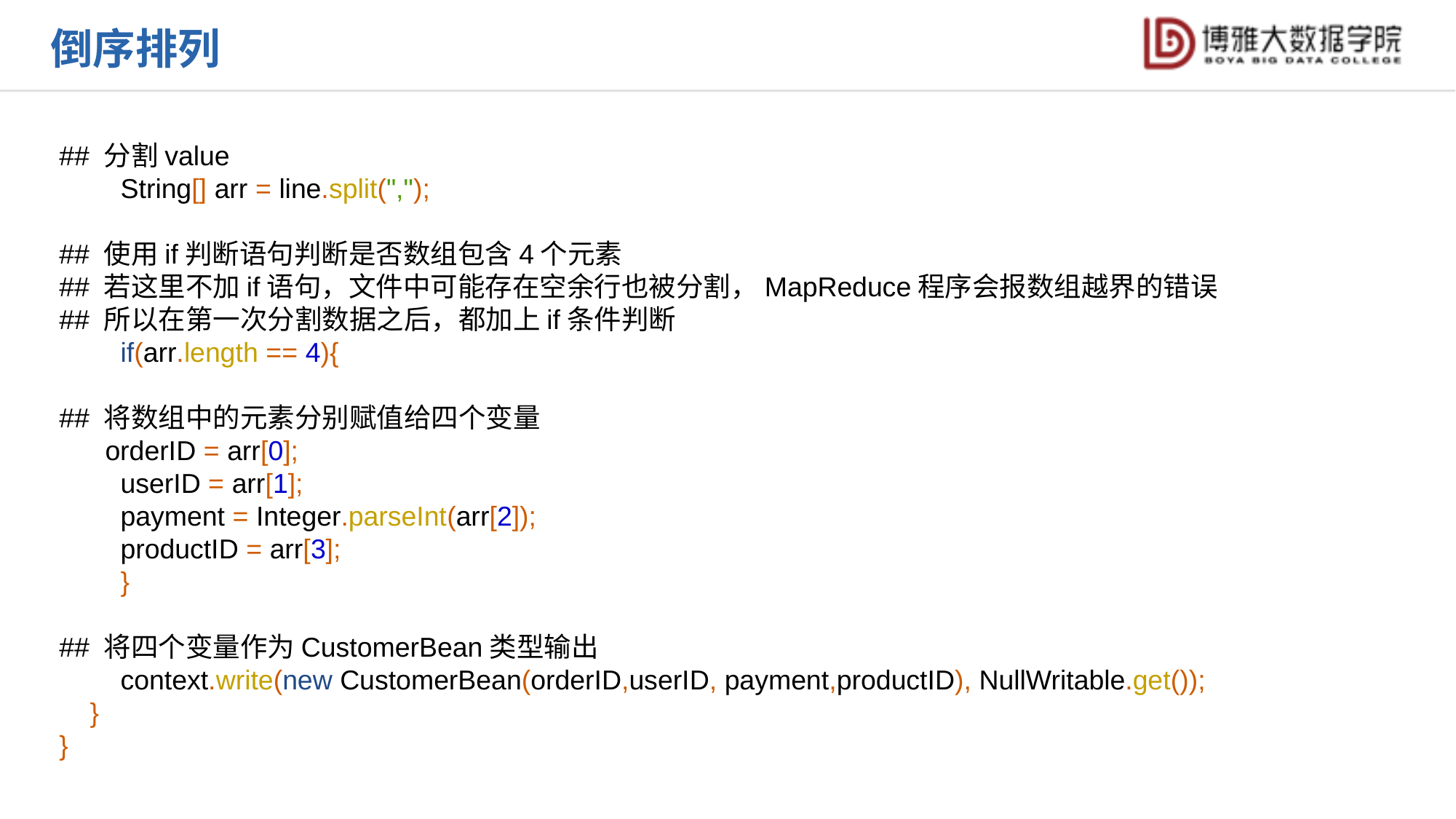

倒序排列

## 分割value
        String[] arr = line.split(",");

## 使用if判断语句判断是否数组包含4个元素
## 若这里不加if语句，文件中可能存在空余行也被分割，MapReduce程序会报数组越界的错误
## 所以在第一次分割数据之后，都加上if条件判断
        if(arr.length == 4){

## 将数组中的元素分别赋值给四个变量
      orderID = arr[0];
        userID = arr[1];
        payment = Integer.parseInt(arr[2]);
        productID = arr[3];
        }

## 将四个变量作为CustomerBean类型输出
        context.write(new CustomerBean(orderID,userID, payment,productID), NullWritable.get());
    }
}